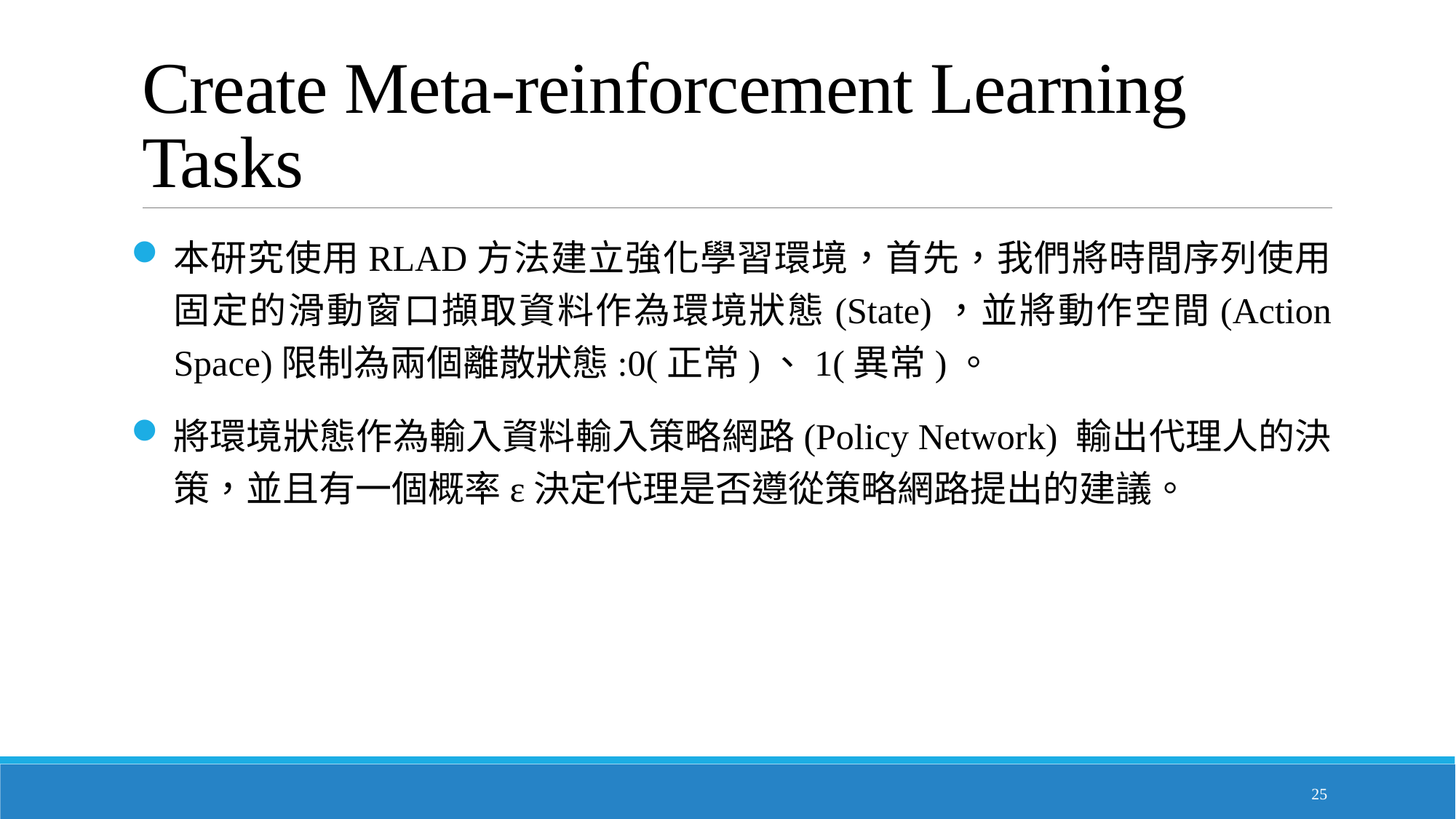

# Create Meta-reinforcement Learning Tasks
本研究使用RLAD方法建立強化學習環境，首先，我們將時間序列使用固定的滑動窗口擷取資料作為環境狀態(State)，並將動作空間(Action Space)限制為兩個離散狀態:0(正常)、1(異常)。
將環境狀態作為輸入資料輸入策略網路(Policy Network) 輸出代理人的決策，並且有一個概率ε決定代理是否遵從策略網路提出的建議。
25